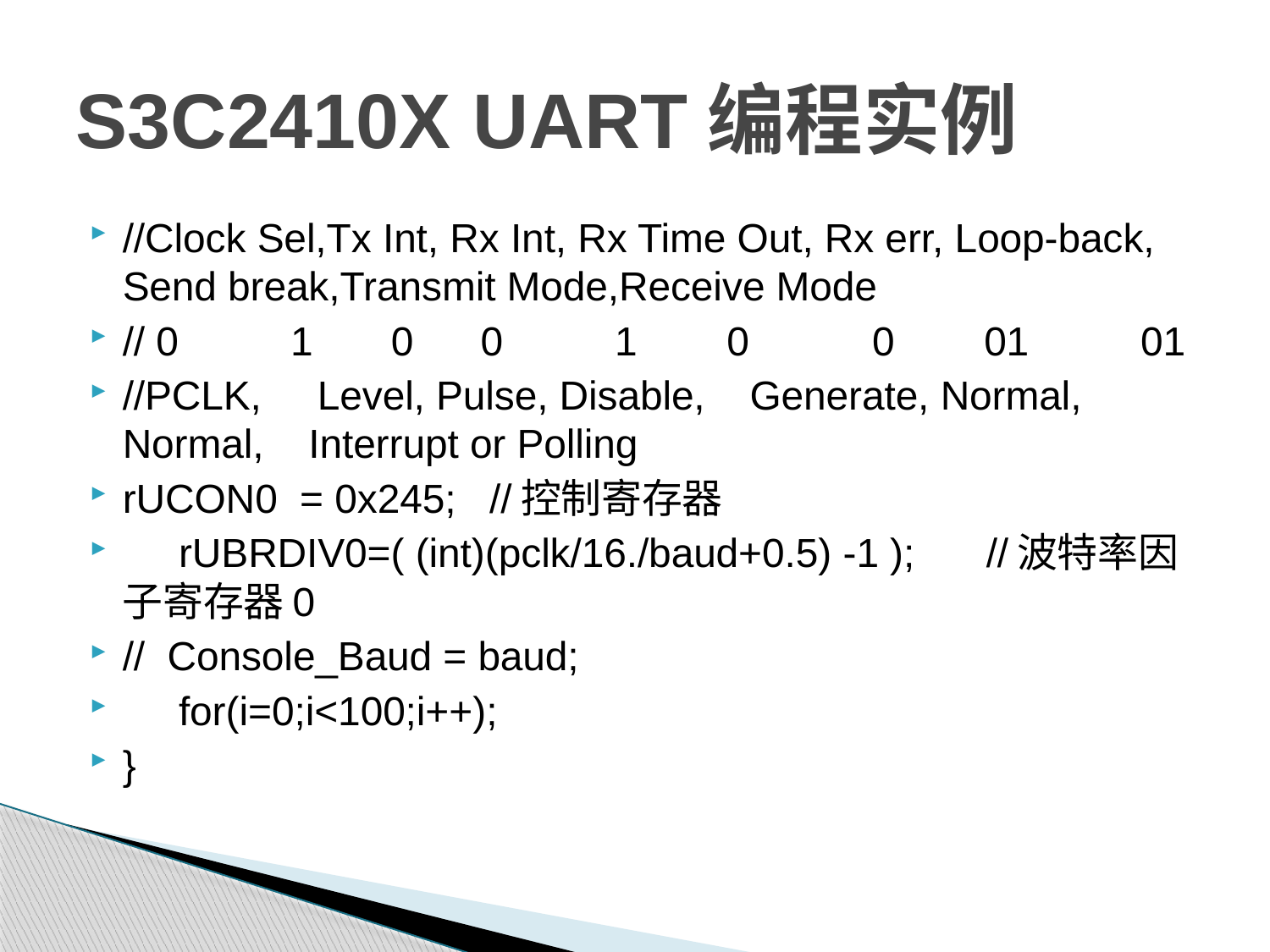

# S3C2410X UART编程实例
//Clock Sel,Tx Int, Rx Int, Rx Time Out, Rx err, Loop-back, Send break,Transmit Mode,Receive Mode
// 0          1       0      0          1        0           0        01          01
//PCLK,     Level, Pulse, Disable,    Generate, Normal,  Normal,    Interrupt or Polling
rUCON0  = 0x245;   //控制寄存器
     rUBRDIV0=( (int)(pclk/16./baud+0.5) -1 );	//波特率因子寄存器0
//  Console_Baud = baud;
     for(i=0;i<100;i++);
}